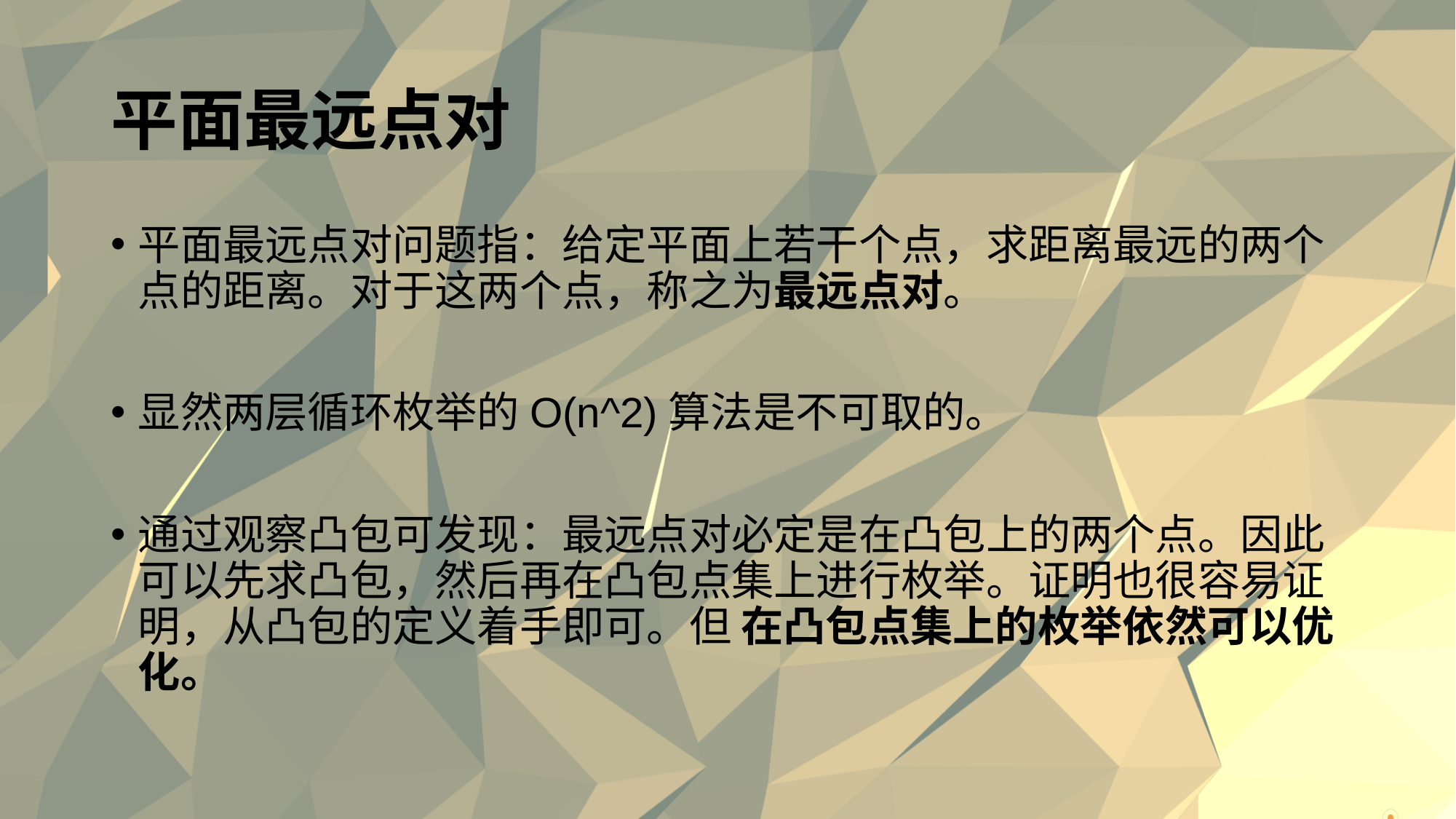

# 平面最远点对
平面最远点对问题指：给定平面上若干个点，求距离最远的两个点的距离。对于这两个点，称之为最远点对。

显然两层循环枚举的O(n^2)算法是不可取的。

通过观察凸包可发现：最远点对必定是在凸包上的两个点。因此可以先求凸包，然后再在凸包点集上进行枚举。证明也很容易证明，从凸包的定义着手即可。但 在凸包点集上的枚举依然可以优化。